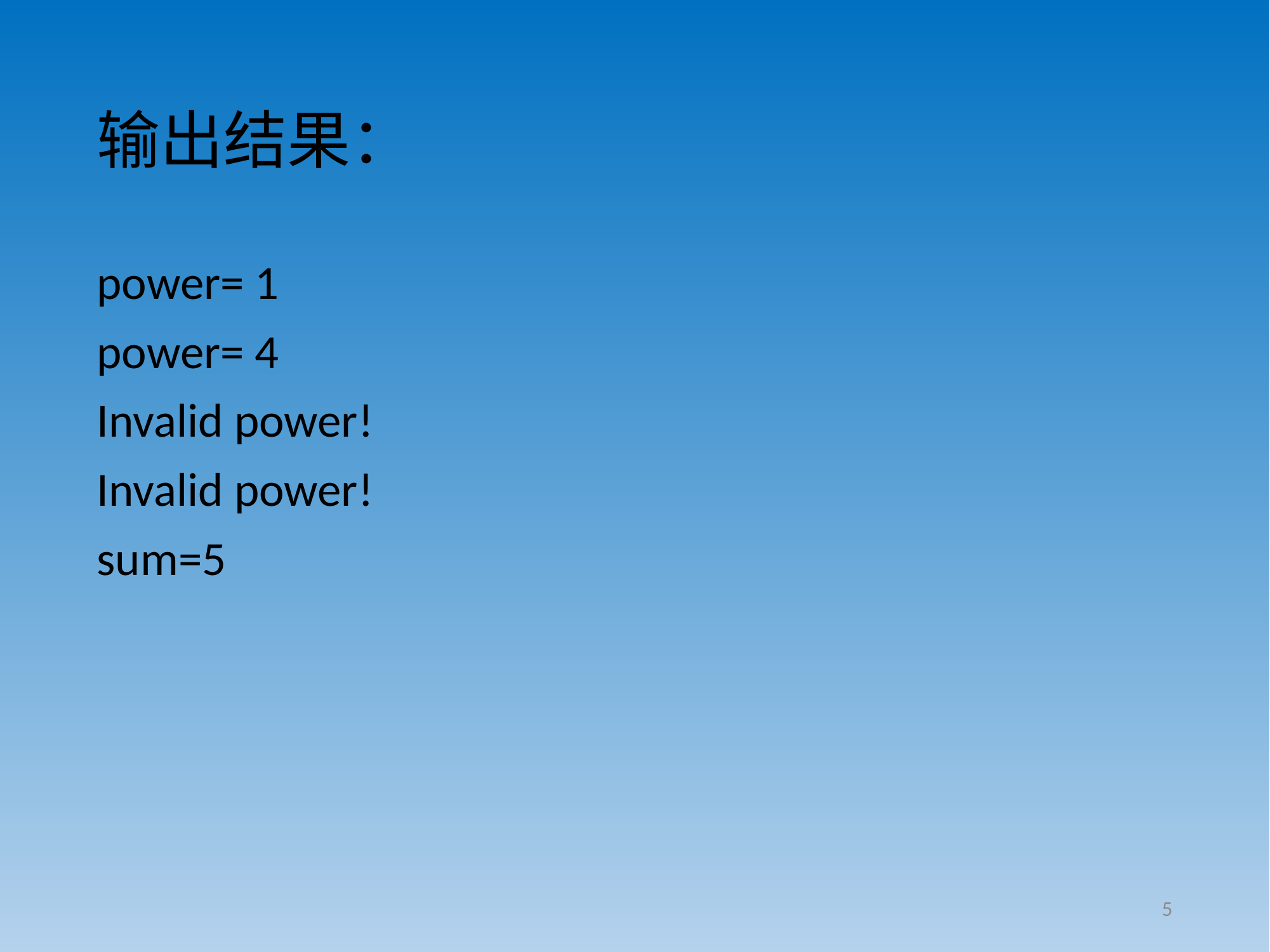

# 输出结果：
power= 1
power= 4
Invalid power!
Invalid power!
sum=5
5